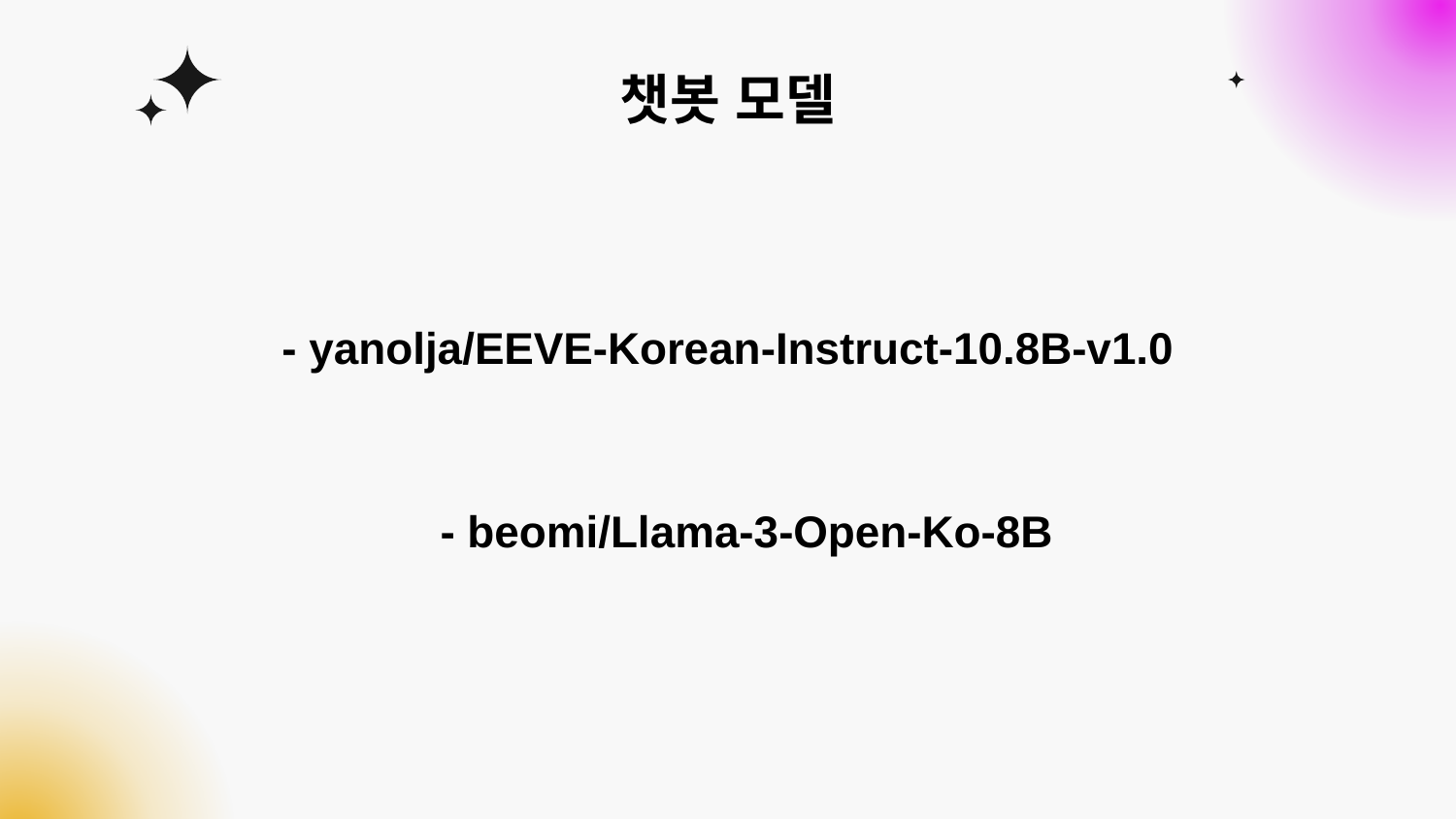

# 챗봇 모델

- yanolja/EEVE-Korean-Instruct-10.8B-v1.0

   - beomi/Llama-3-Open-Ko-8B